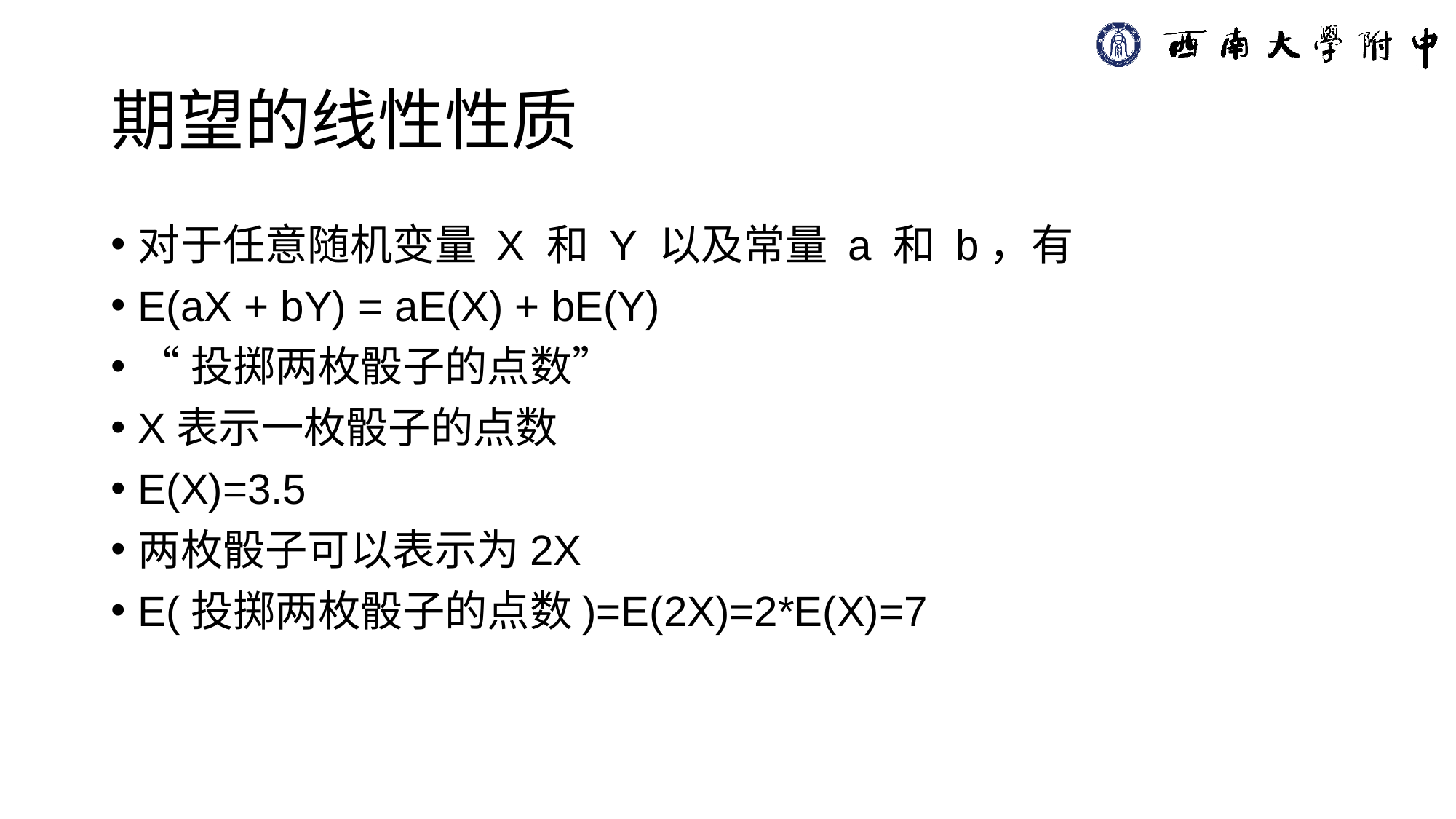

# 期望的线性性质
对于任意随机变量 X 和 Y 以及常量 a 和 b，有
E(aX + bY) = aE(X) + bE(Y)
“投掷两枚骰子的点数”
X表示一枚骰子的点数
E(X)=3.5
两枚骰子可以表示为2X
E(投掷两枚骰子的点数)=E(2X)=2*E(X)=7